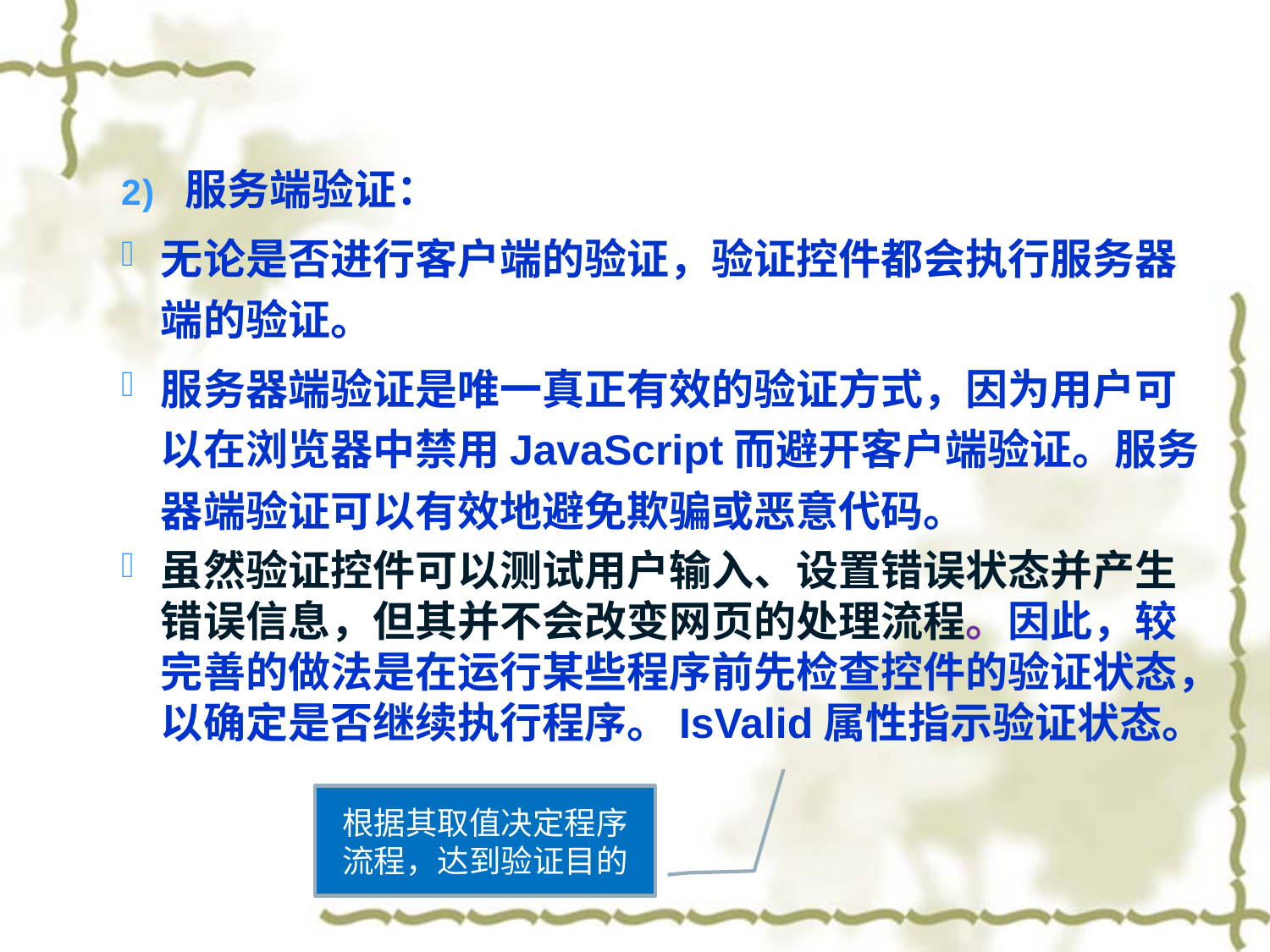

服务端验证：
无论是否进行客户端的验证，验证控件都会执行服务器端的验证。
服务器端验证是唯一真正有效的验证方式，因为用户可以在浏览器中禁用JavaScript而避开客户端验证。服务器端验证可以有效地避免欺骗或恶意代码。
虽然验证控件可以测试用户输入、设置错误状态并产生错误信息，但其并不会改变网页的处理流程。因此，较完善的做法是在运行某些程序前先检查控件的验证状态，以确定是否继续执行程序。IsValid属性指示验证状态。
根据其取值决定程序流程，达到验证目的